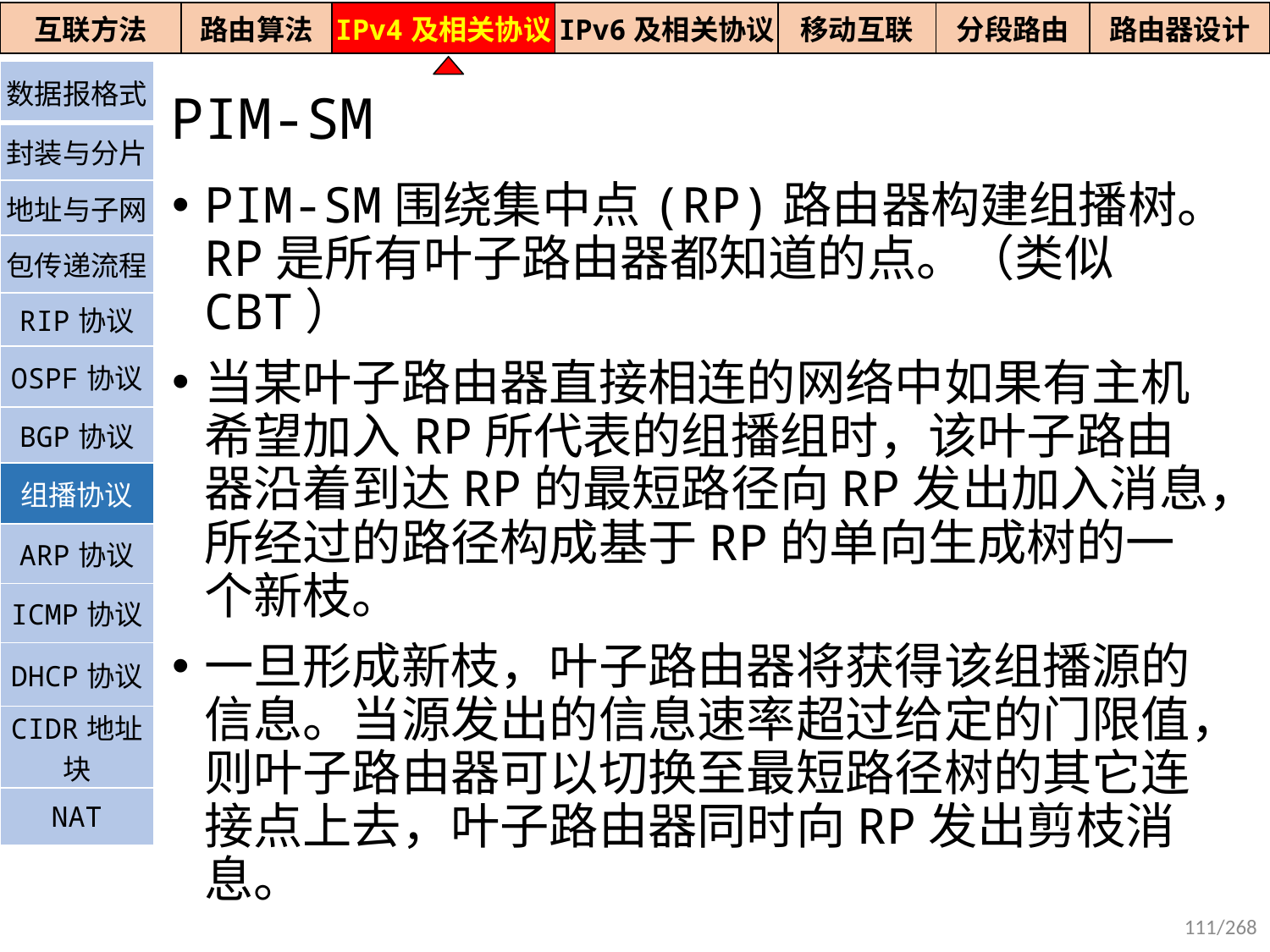

| 互联方法 | 路由算法 | IPv4及相关协议 | IPv6及相关协议 | 移动互联 | 分段路由 | 路由器设计 |
| --- | --- | --- | --- | --- | --- | --- |

| 数据报格式 |
| --- |
| 封装与分片 |
| 地址与子网 |
| 包传递流程 |
| RIP协议 |
| OSPF协议 |
| BGP协议 |
| 组播协议 |
| ARP协议 |
| ICMP协议 |
| DHCP协议 |
| CIDR地址块 |
| NAT |
PIM-SM
PIM-SM围绕集中点(RP)路由器构建组播树。RP是所有叶子路由器都知道的点。（类似CBT）
当某叶子路由器直接相连的网络中如果有主机希望加入RP所代表的组播组时，该叶子路由器沿着到达RP的最短路径向RP发出加入消息，所经过的路径构成基于RP的单向生成树的一个新枝。
一旦形成新枝，叶子路由器将获得该组播源的信息。当源发出的信息速率超过给定的门限值，则叶子路由器可以切换至最短路径树的其它连接点上去，叶子路由器同时向RP发出剪枝消息。
111/268